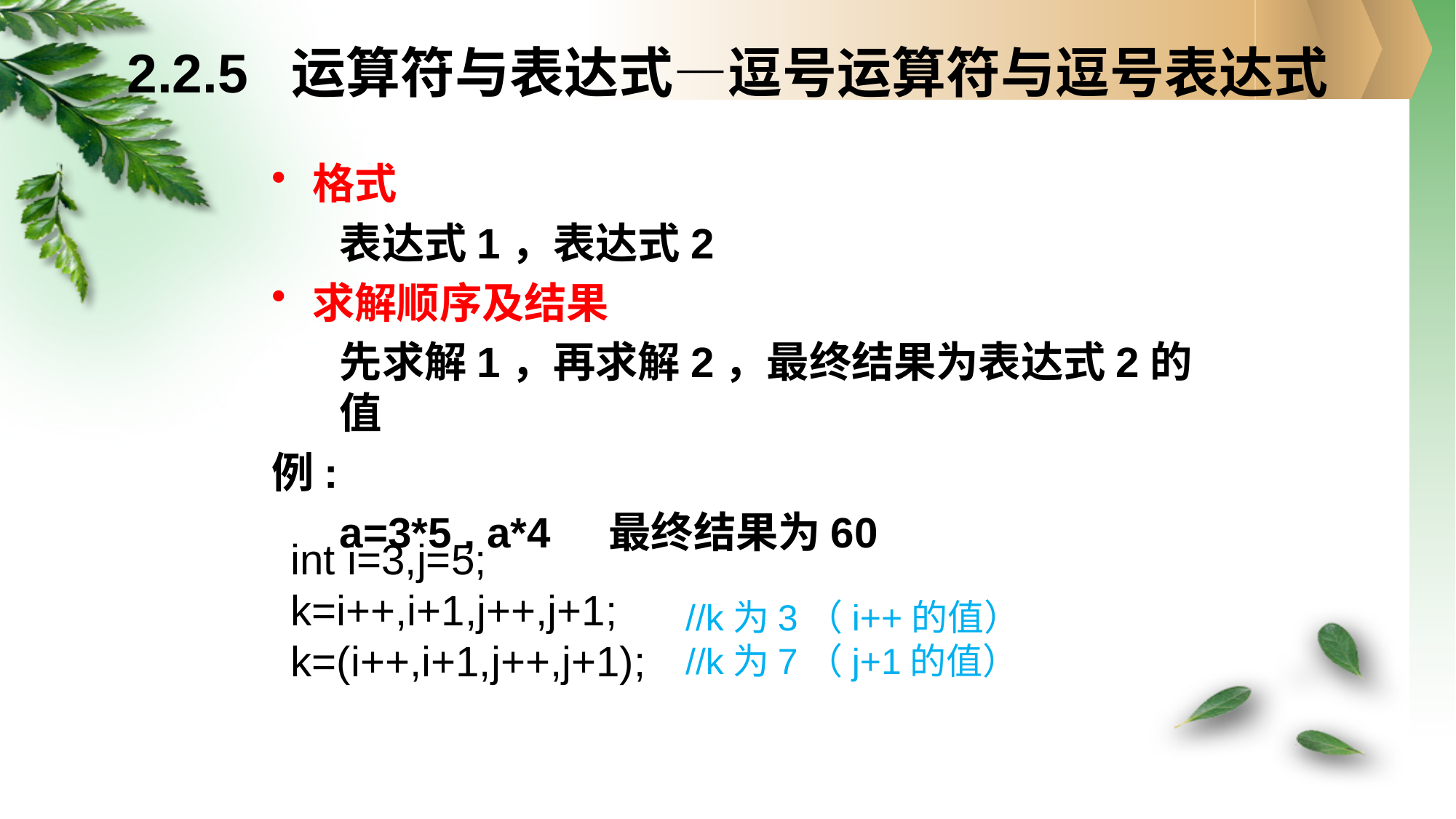

# 2.2.5  运算符与表达式—逗号运算符与逗号表达式
格式
表达式1，表达式2
求解顺序及结果
先求解1，再求解2，最终结果为表达式2的值
例:
a=3*5 , a*4    最终结果为60
int i=3,j=5;
k=i++,i+1,j++,j+1;
k=(i++,i+1,j++,j+1);
 //k为3（i++的值）
 //k为7（j+1的值）